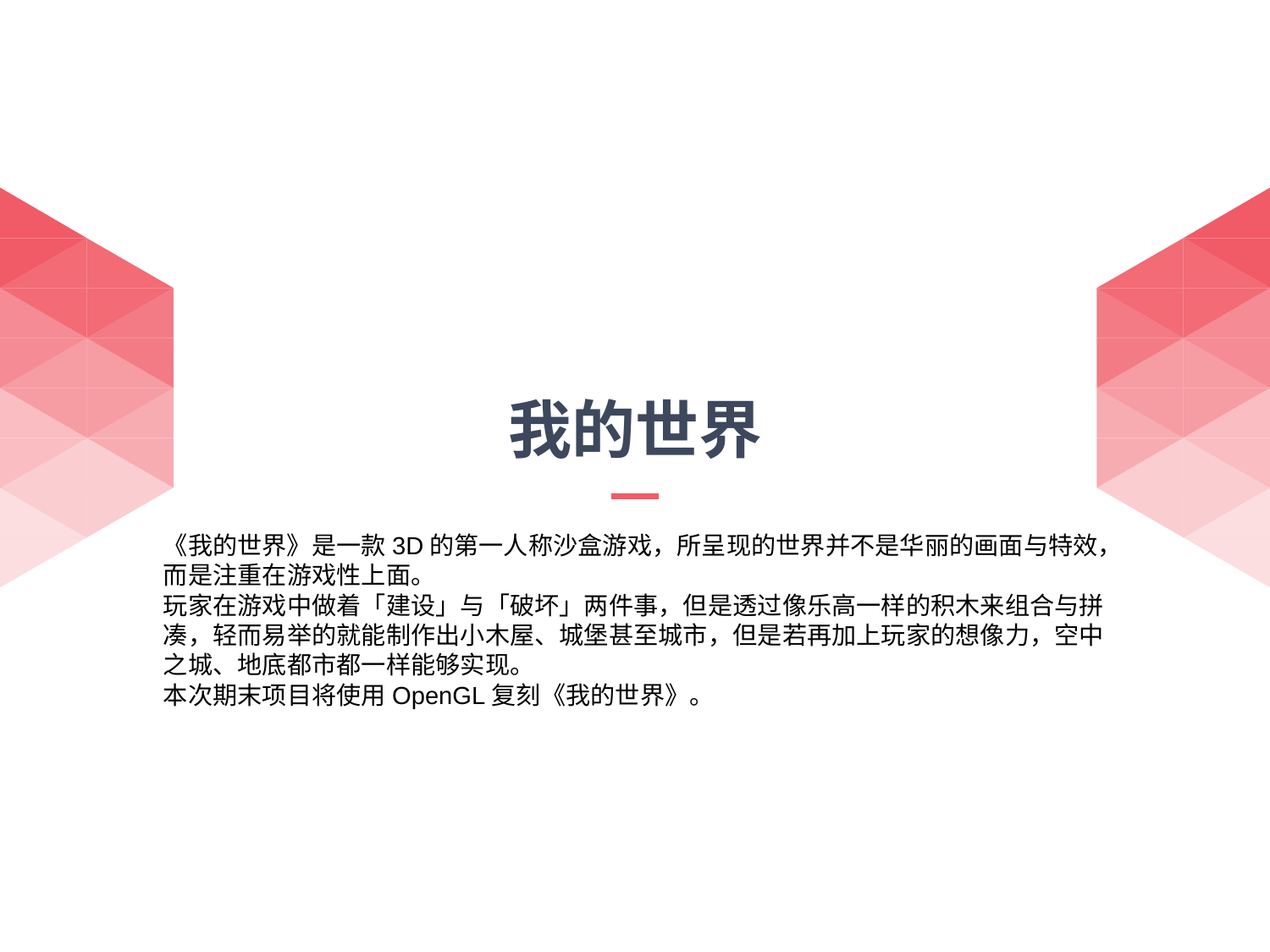

# 我的世界
《我的世界》是一款3D的第一人称沙盒游戏，所呈现的世界并不是华丽的画面与特效，而是注重在游戏性上面。
玩家在游戏中做着「建设」与「破坏」两件事，但是透过像乐高一样的积木来组合与拼凑，轻而易举的就能制作出小木屋、城堡甚至城市，但是若再加上玩家的想像力，空中之城、地底都市都一样能够实现。
本次期末项目将使用OpenGL复刻《我的世界》。